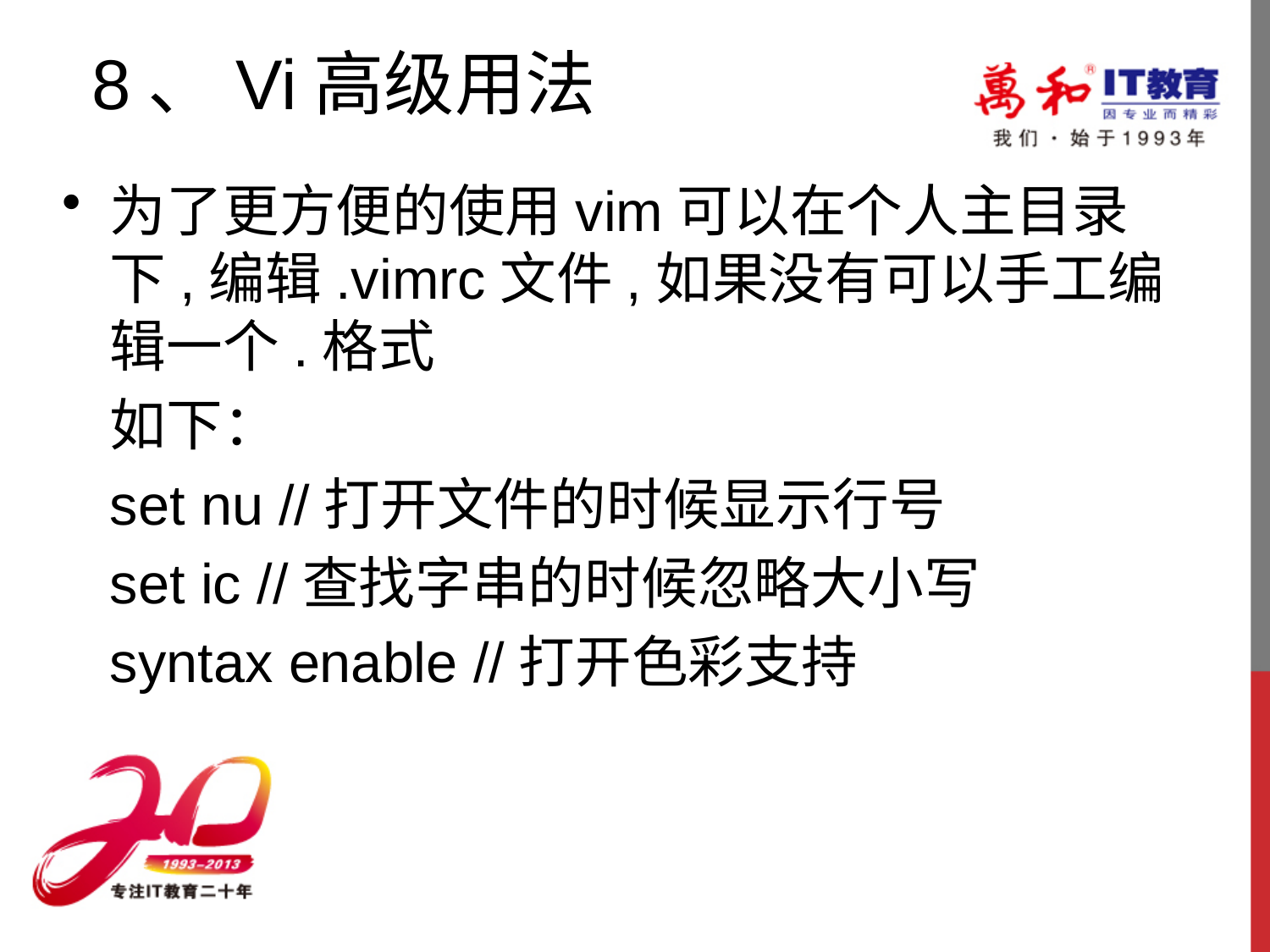

# 8、Vi高级用法
为了更方便的使用vim可以在个人主目录下,编辑.vimrc文件,如果没有可以手工编辑一个.格式
	如下：
	set nu //打开文件的时候显示行号
	set ic //查找字串的时候忽略大小写
	syntax enable //打开色彩支持